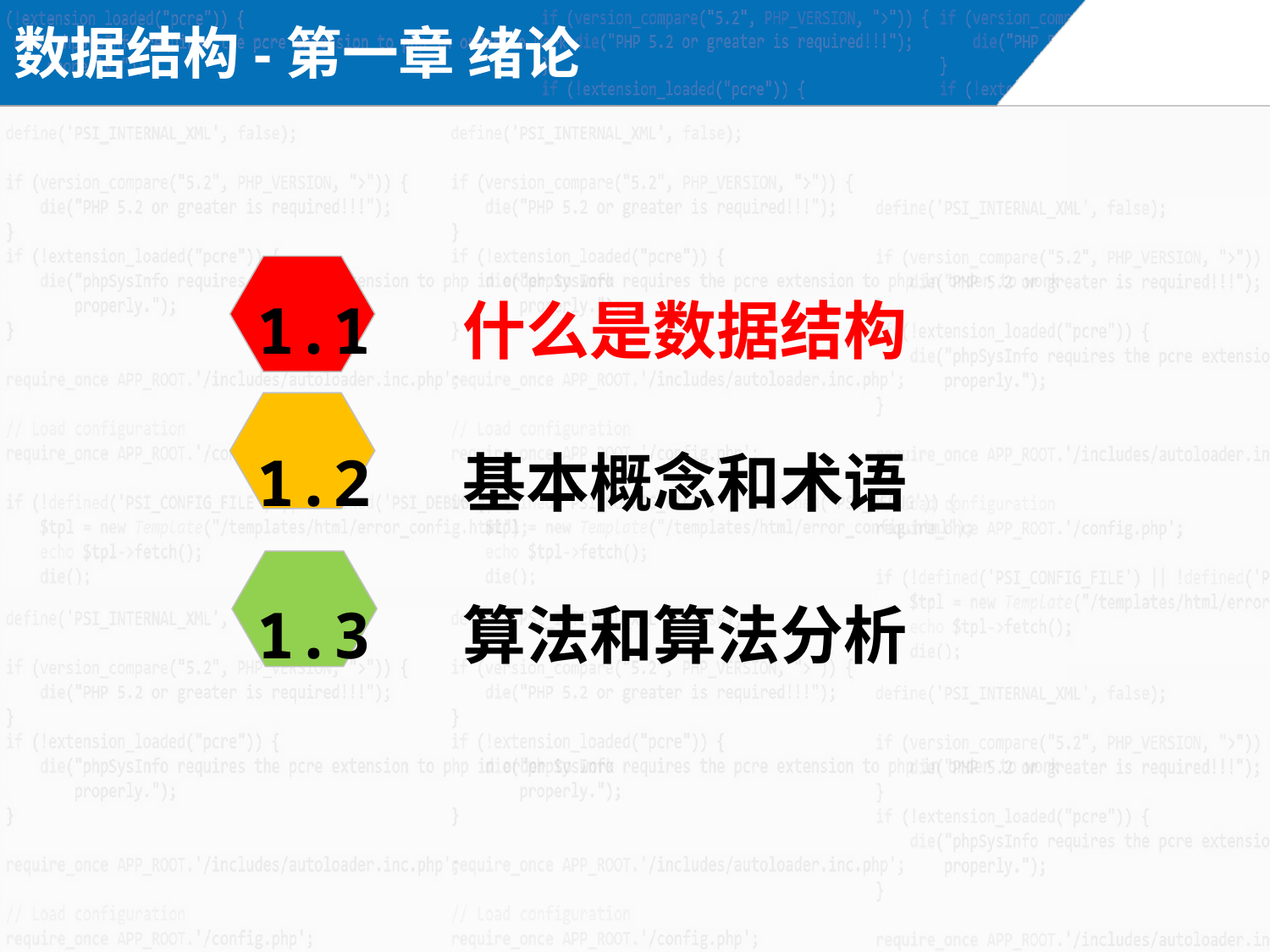

数据结构-第一章 绪论
1.1  什么是数据结构
1.2  基本概念和术语
1.3  算法和算法分析